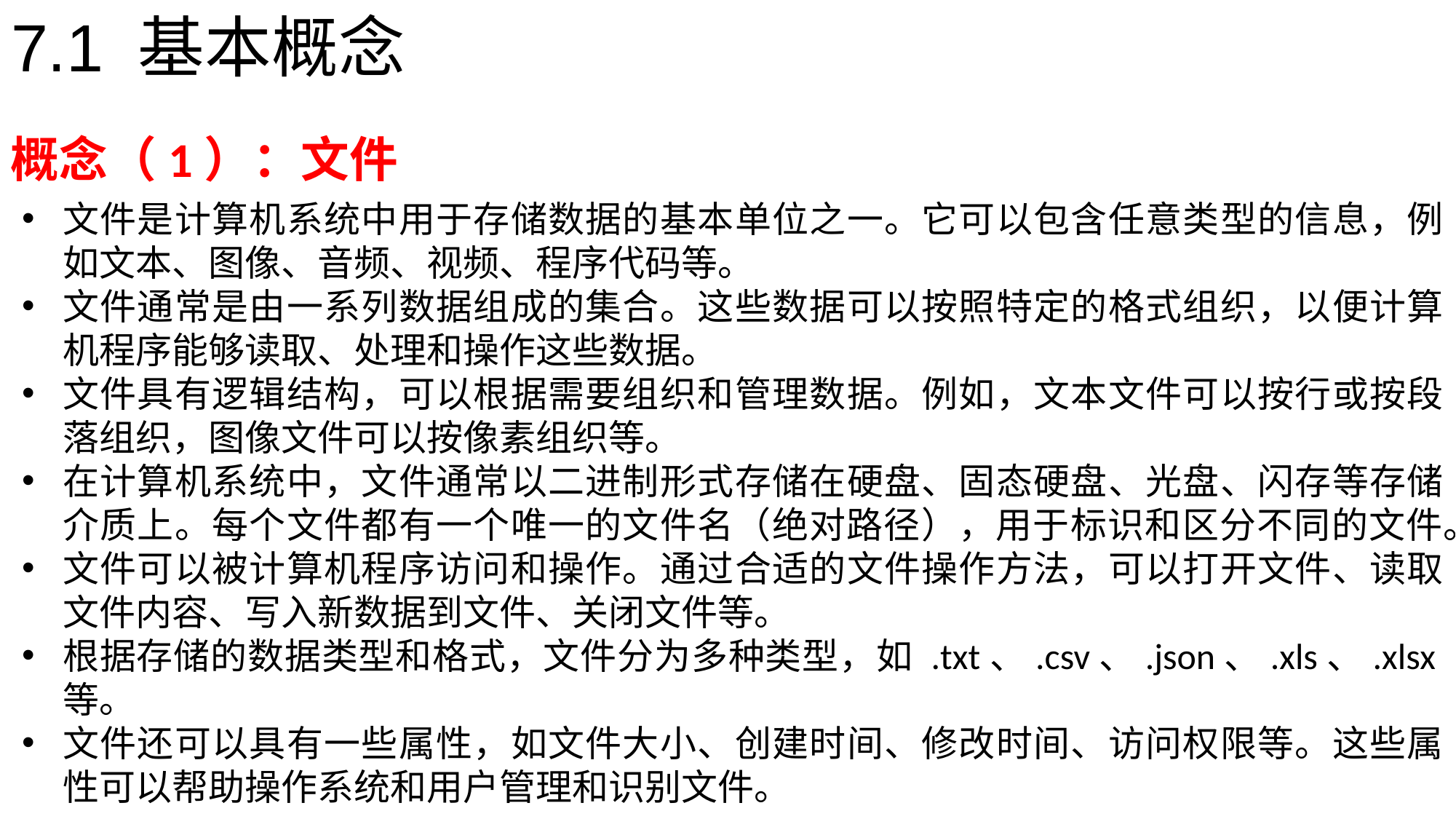

# 7.1 基本概念
概念（1）：文件
文件是计算机系统中用于存储数据的基本单位之一。它可以包含任意类型的信息，例如文本、图像、音频、视频、程序代码等。
文件通常是由一系列数据组成的集合。这些数据可以按照特定的格式组织，以便计算机程序能够读取、处理和操作这些数据。
文件具有逻辑结构，可以根据需要组织和管理数据。例如，文本文件可以按行或按段落组织，图像文件可以按像素组织等。
在计算机系统中，文件通常以二进制形式存储在硬盘、固态硬盘、光盘、闪存等存储介质上。每个文件都有一个唯一的文件名（绝对路径），用于标识和区分不同的文件。
文件可以被计算机程序访问和操作。通过合适的文件操作方法，可以打开文件、读取文件内容、写入新数据到文件、关闭文件等。
根据存储的数据类型和格式，文件分为多种类型，如 .txt、.csv、.json、.xls、.xlsx等。
文件还可以具有一些属性，如文件大小、创建时间、修改时间、访问权限等。这些属性可以帮助操作系统和用户管理和识别文件。